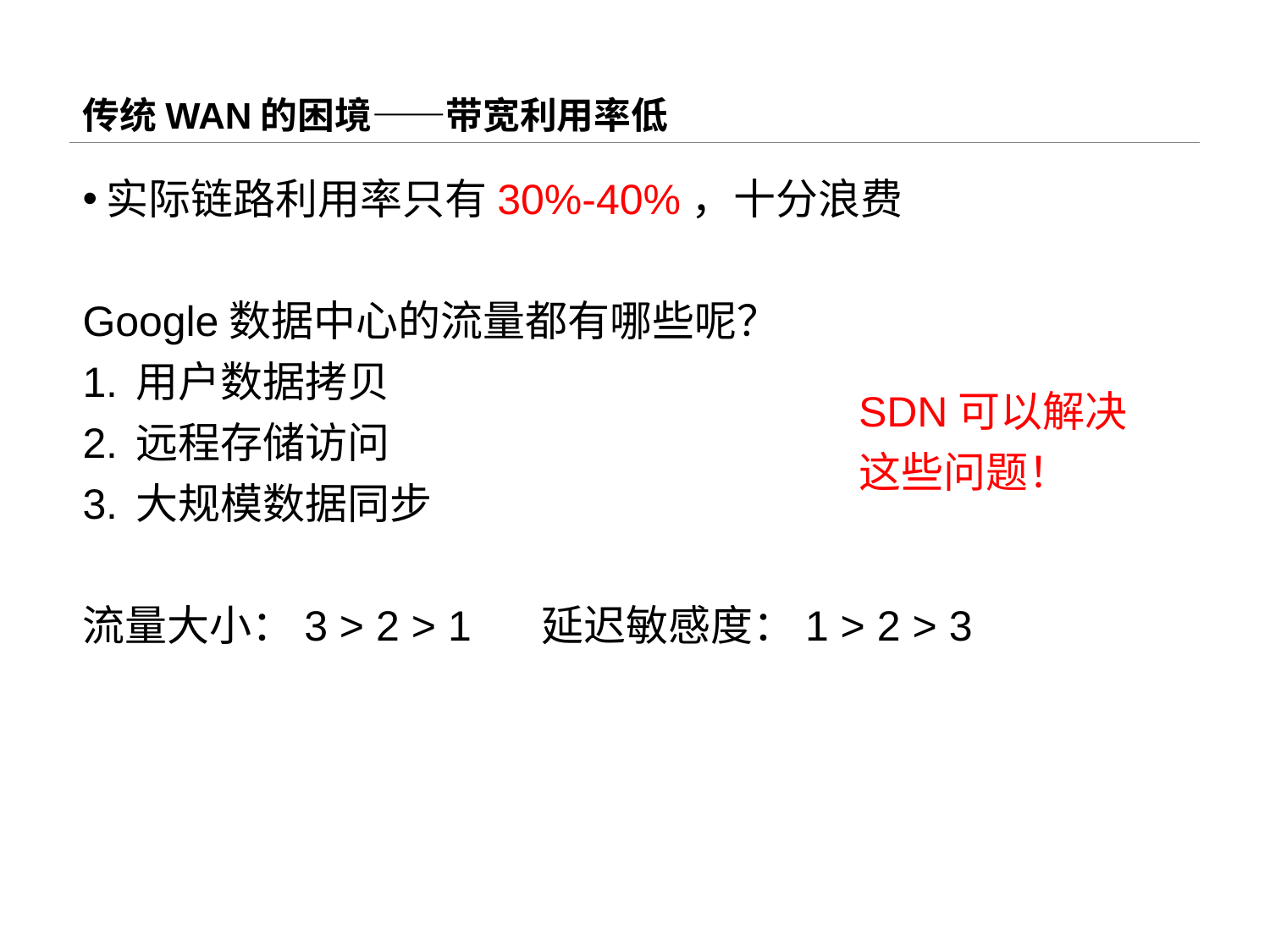

# 传统WAN的困境——带宽利用率低
实际链路利用率只有30%-40%，十分浪费

Google数据中心的流量都有哪些呢？
用户数据拷贝
远程存储访问
大规模数据同步

流量大小：3 > 2 > 1     延迟敏感度：1 > 2 > 3
SDN可以解决这些问题！